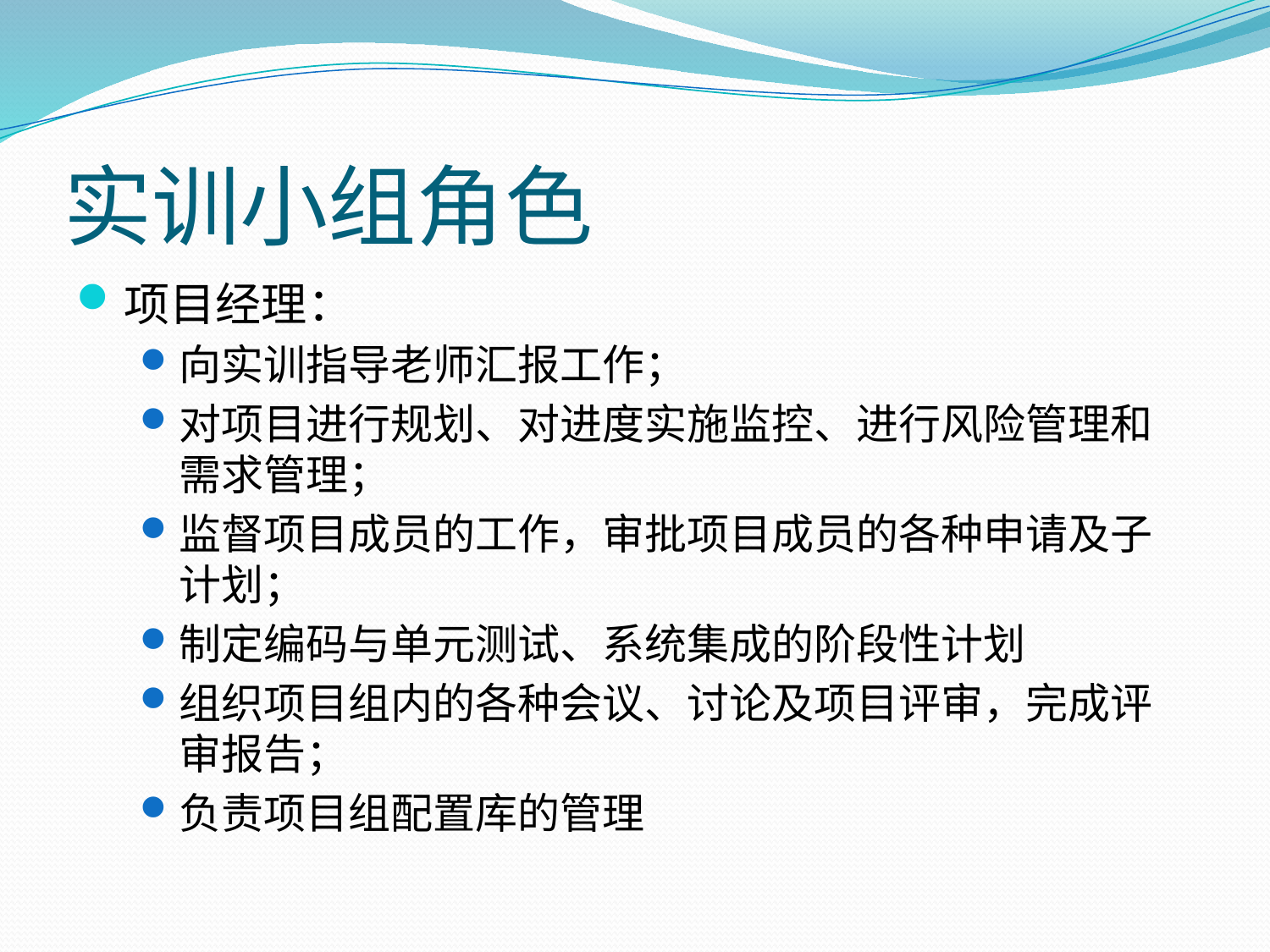

# 实训小组角色
项目经理：
向实训指导老师汇报工作；
对项目进行规划、对进度实施监控、进行风险管理和需求管理；
监督项目成员的工作，审批项目成员的各种申请及子计划；
制定编码与单元测试、系统集成的阶段性计划
组织项目组内的各种会议、讨论及项目评审，完成评审报告；
负责项目组配置库的管理